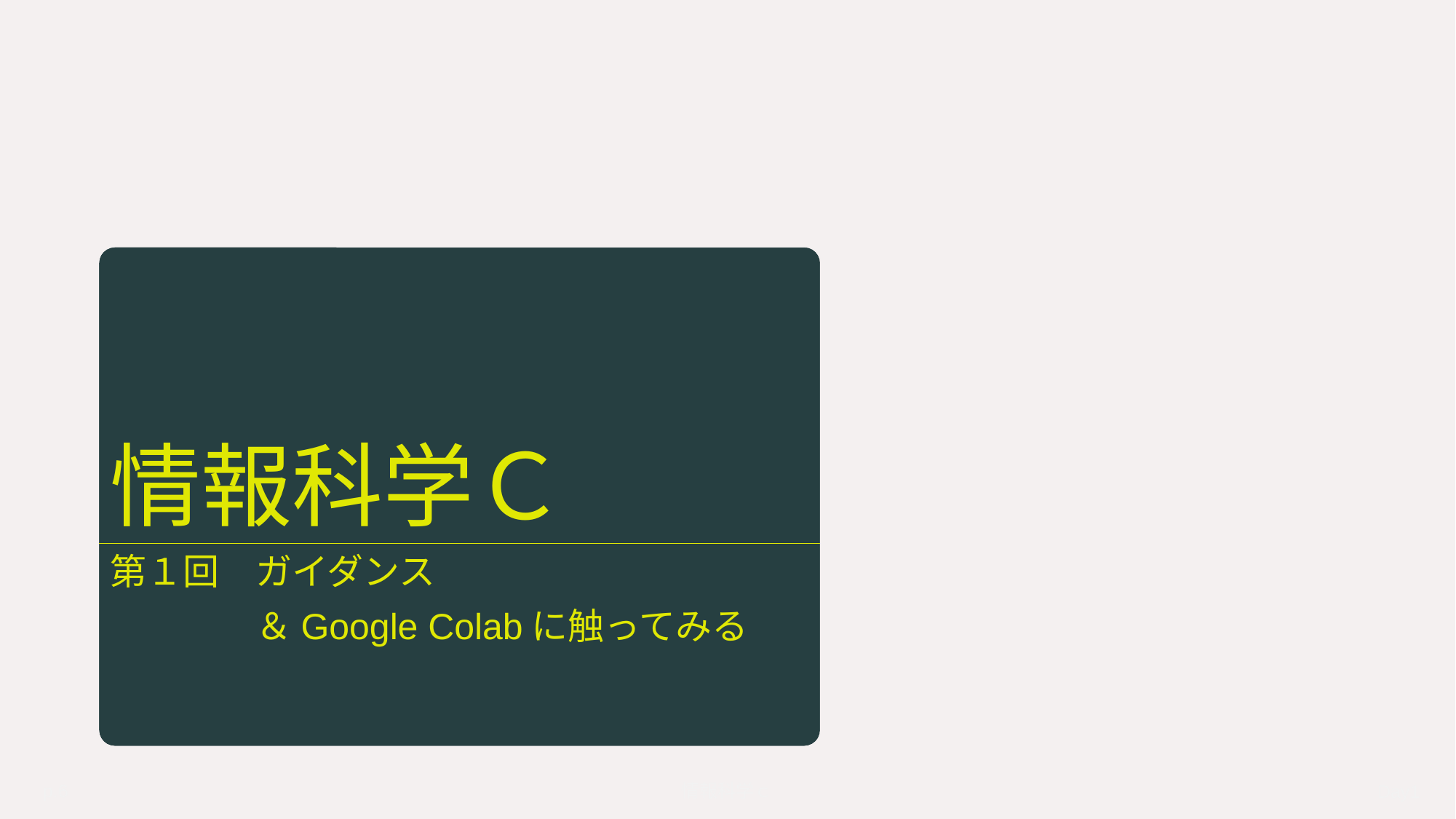

# 情報科学Ｃ
第１回　ガイダンス
	　＆Google Colabに触ってみる

p.6
情報科学ｃ
Day1